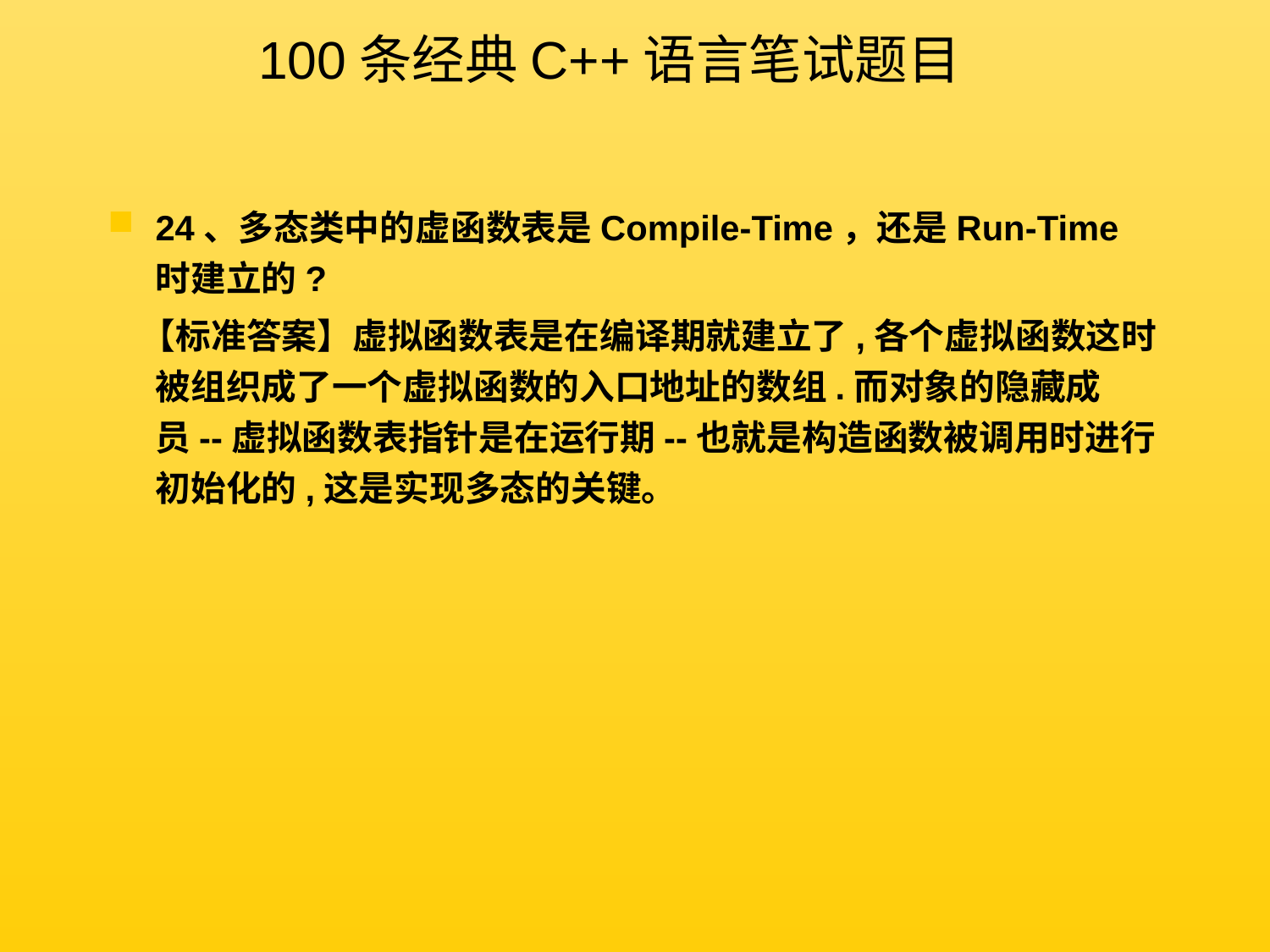

100条经典C++语言笔试题目
24、多态类中的虚函数表是Compile-Time，还是Run-Time时建立的?
   【标准答案】虚拟函数表是在编译期就建立了,各个虚拟函数这时被组织成了一个虚拟函数的入口地址的数组.而对象的隐藏成员--虚拟函数表指针是在运行期--也就是构造函数被调用时进行初始化的,这是实现多态的关键。